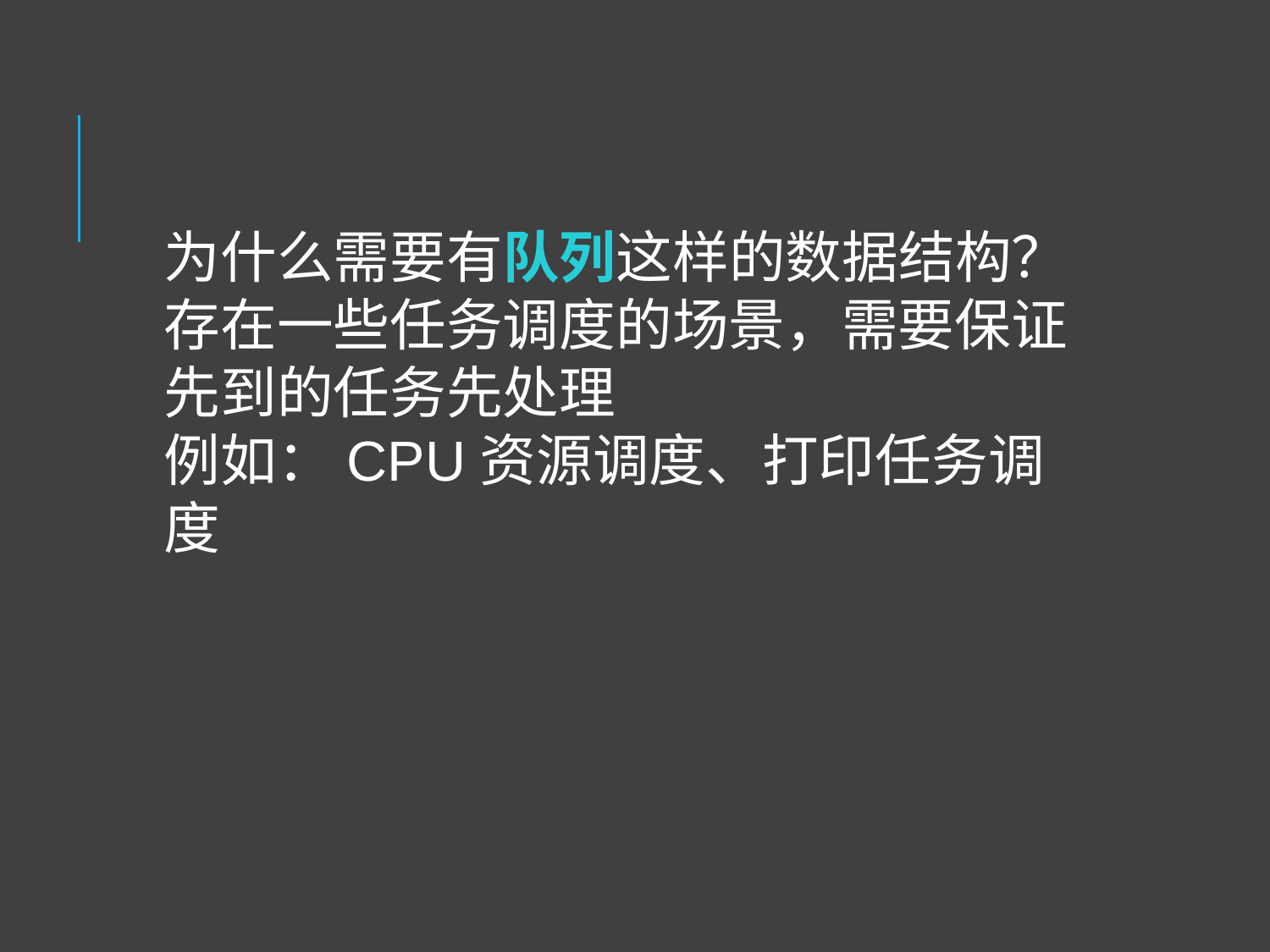

为什么需要有队列这样的数据结构？
存在一些任务调度的场景，需要保证先到的任务先处理
例如：CPU资源调度、打印任务调度